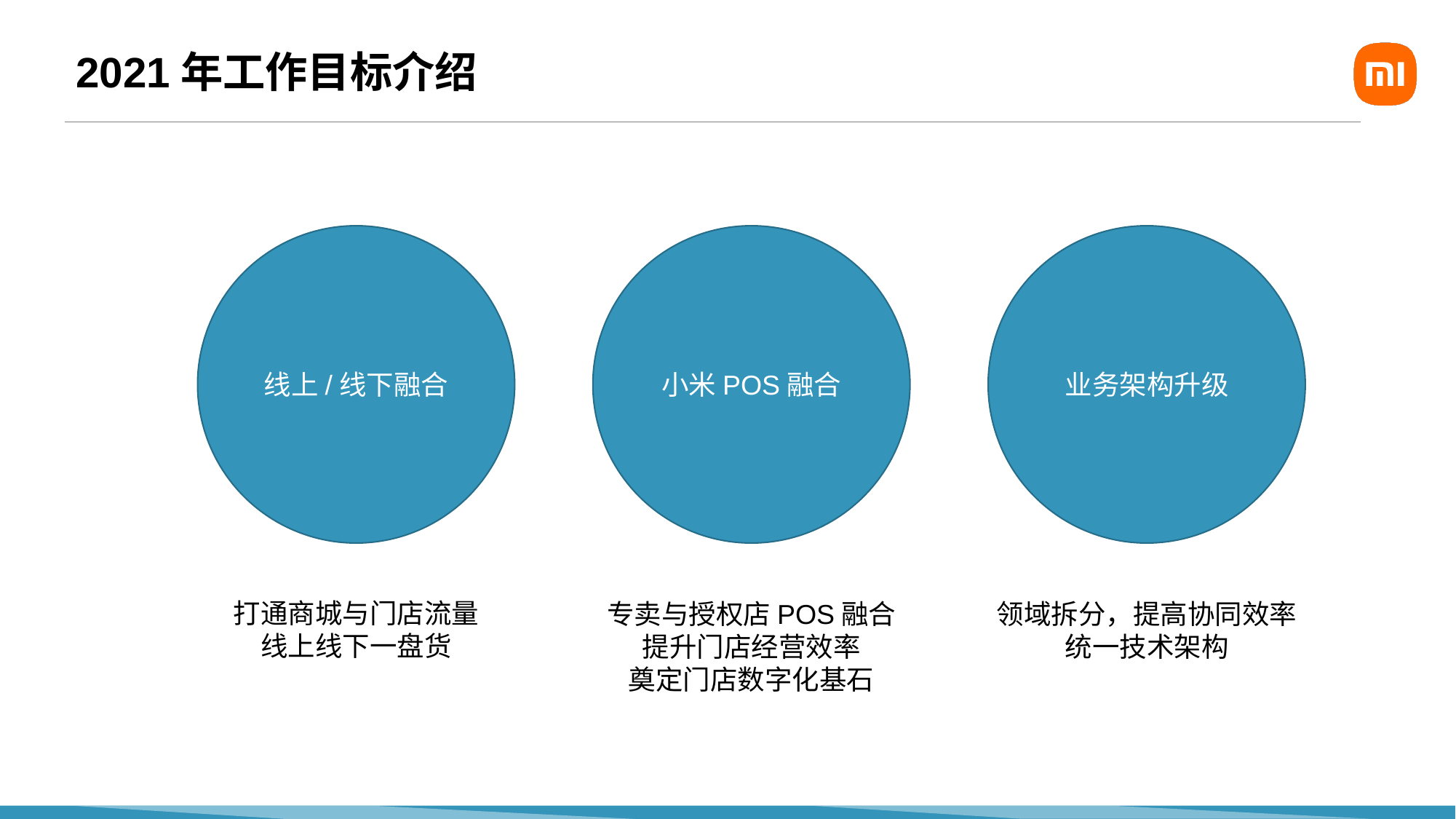

# 2021年工作目标介绍
线上/线下融合
小米POS融合
业务架构升级
打通商城与门店流量
线上线下一盘货
专卖与授权店POS融合
提升门店经营效率
奠定门店数字化基石
领域拆分，提高协同效率
统一技术架构